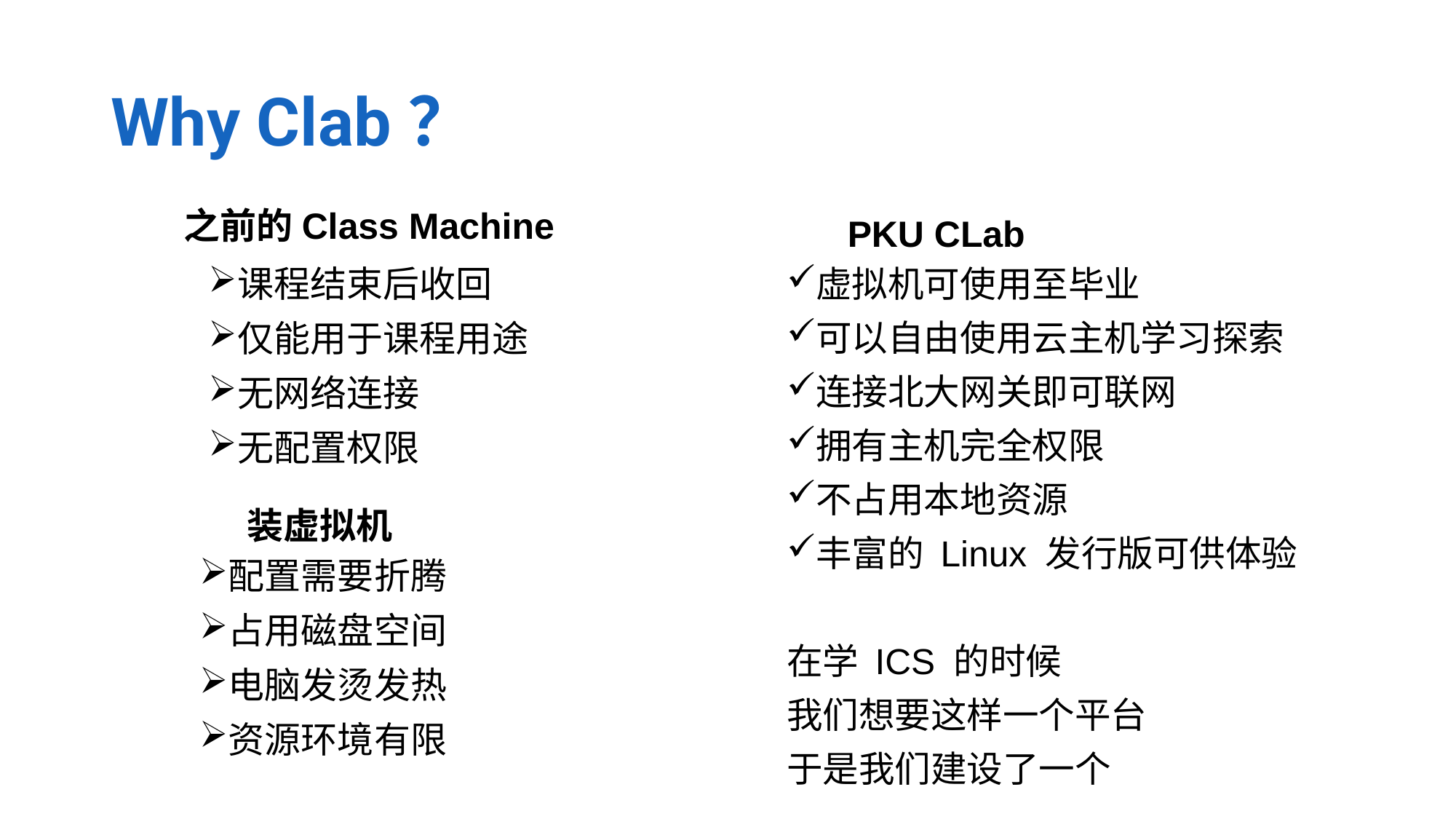

# Why Clab？
之前的Class Machine
PKU CLab
虚拟机可使用至毕业
可以自由使用云主机学习探索
连接北大网关即可联网
拥有主机完全权限
不占用本地资源
丰富的 Linux 发行版可供体验

在学 ICS 的时候
我们想要这样一个平台
于是我们建设了一个
课程结束后收回
仅能用于课程用途
无网络连接
无配置权限
装虚拟机
配置需要折腾
占用磁盘空间
电脑发烫发热
资源环境有限